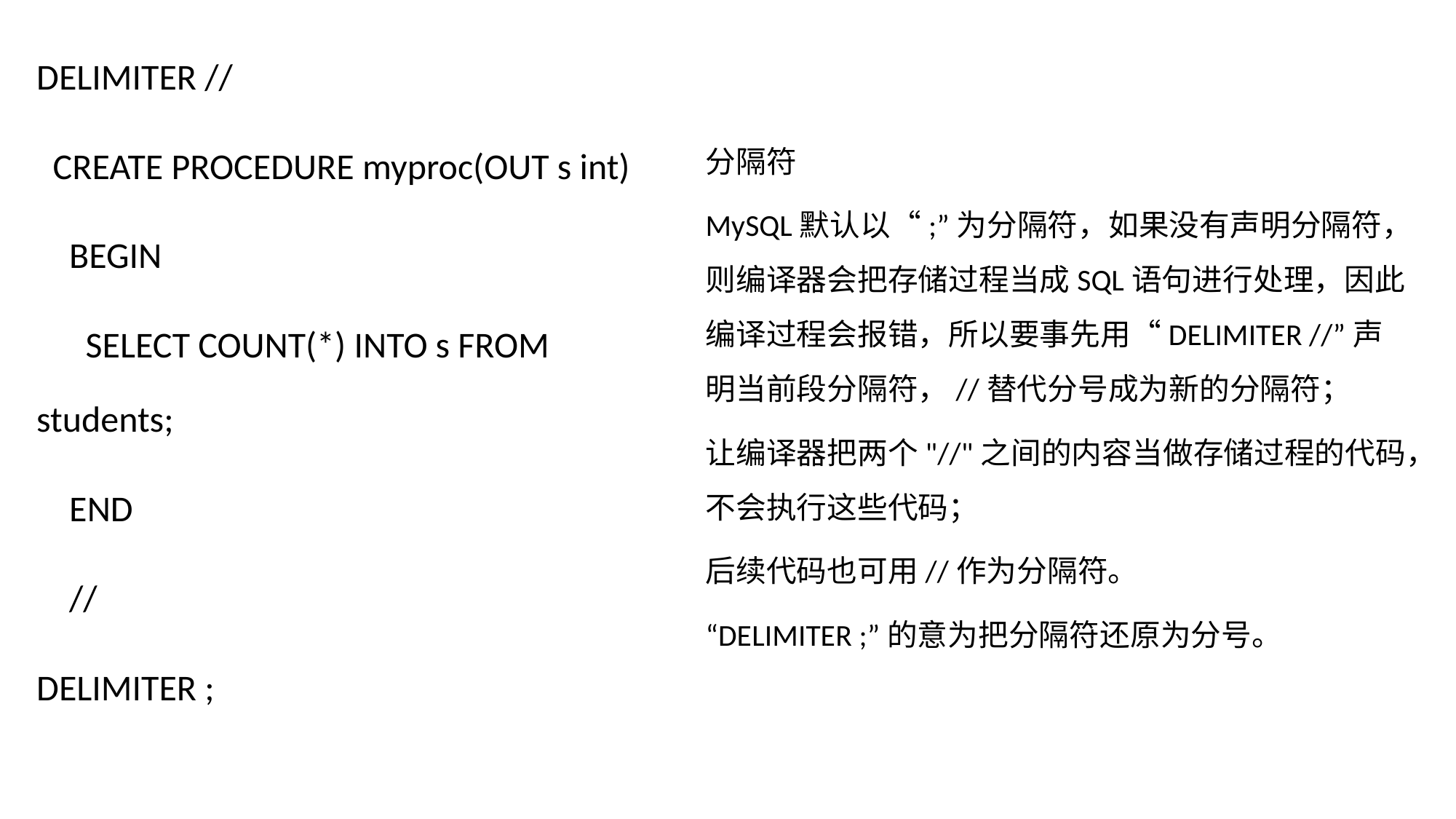

DELIMITER //
  CREATE PROCEDURE myproc(OUT s int)
    BEGIN
      SELECT COUNT(*) INTO s FROM students;
    END
    //
DELIMITER ;
分隔符
MySQL默认以“;”为分隔符，如果没有声明分隔符，则编译器会把存储过程当成SQL语句进行处理，因此编译过程会报错，所以要事先用“DELIMITER //”声明当前段分隔符，//替代分号成为新的分隔符；
让编译器把两个"//"之间的内容当做存储过程的代码，不会执行这些代码；
后续代码也可用//作为分隔符。
“DELIMITER ;”的意为把分隔符还原为分号。